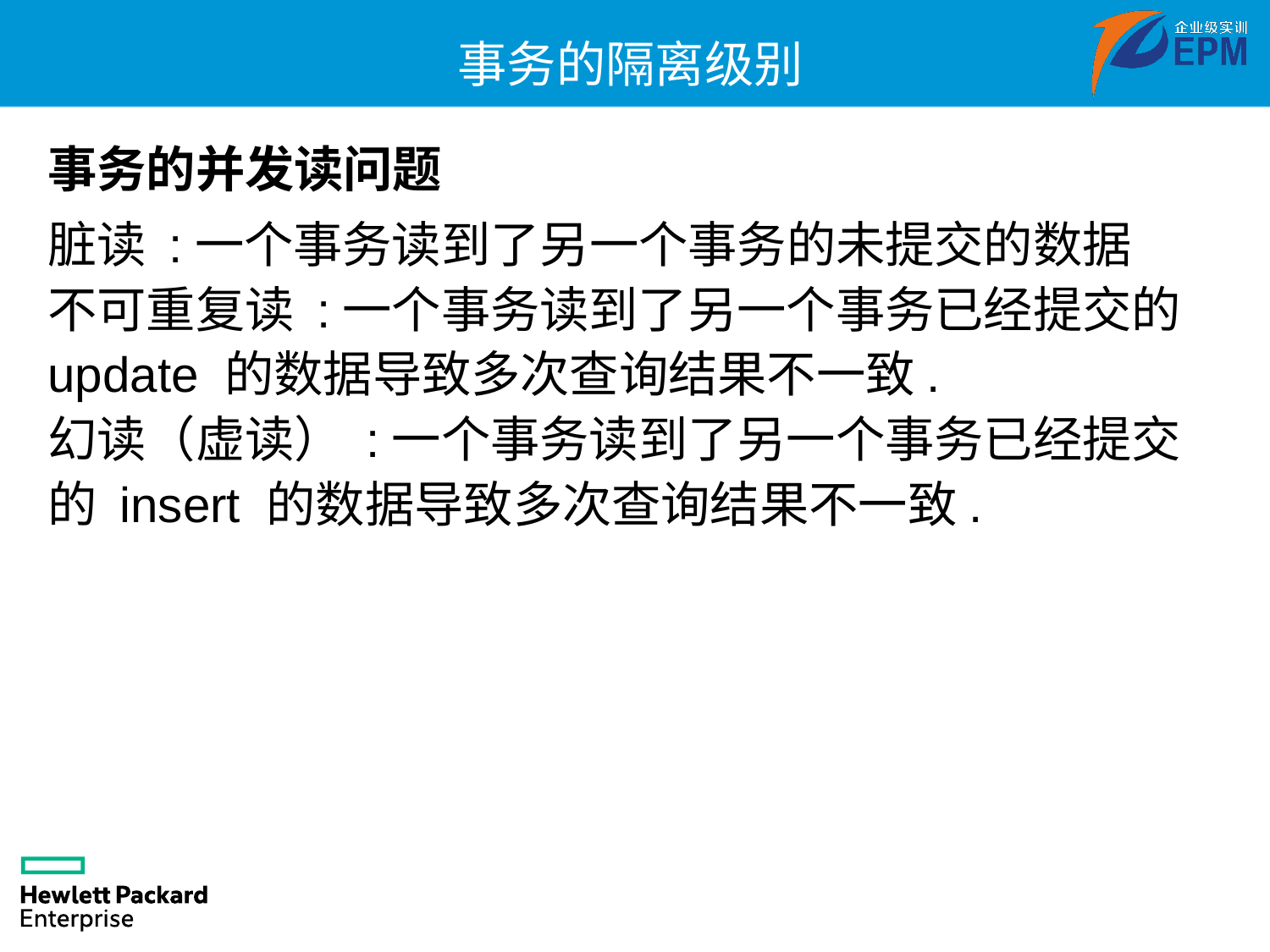

# 事务的隔离级别
事务的并发读问题
脏读 :一个事务读到了另一个事务的未提交的数据
不可重复读 :一个事务读到了另一个事务已经提交的 update 的数据导致多次查询结果不一致.
幻读（虚读） :一个事务读到了另一个事务已经提交的 insert 的数据导致多次查询结果不一致.